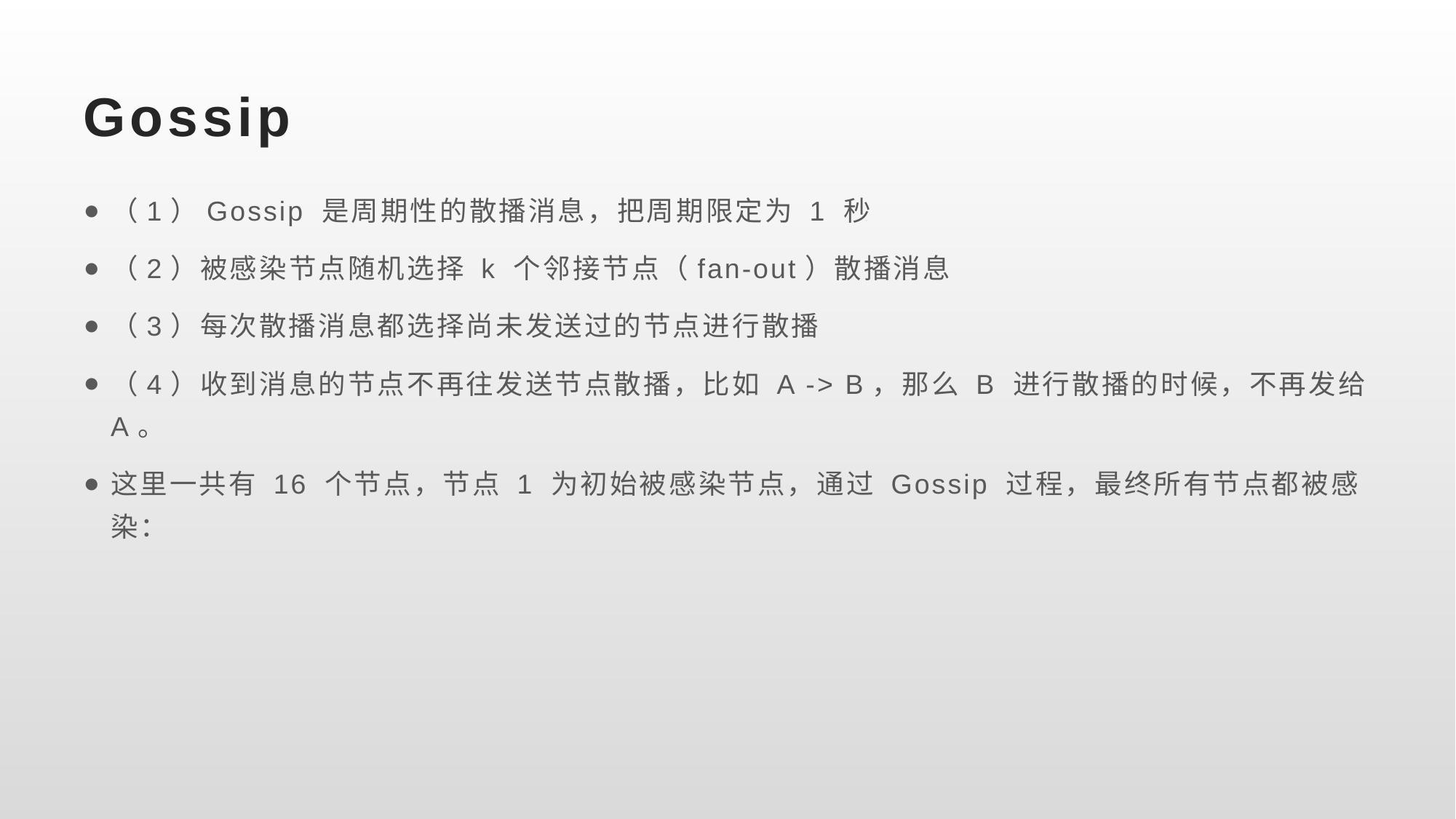

# Gossip
（1）Gossip 是周期性的散播消息，把周期限定为 1 秒
（2）被感染节点随机选择 k 个邻接节点（fan-out）散播消息
（3）每次散播消息都选择尚未发送过的节点进行散播
（4）收到消息的节点不再往发送节点散播，比如 A -> B，那么 B 进行散播的时候，不再发给 A。
这里一共有 16 个节点，节点 1 为初始被感染节点，通过 Gossip 过程，最终所有节点都被感染：